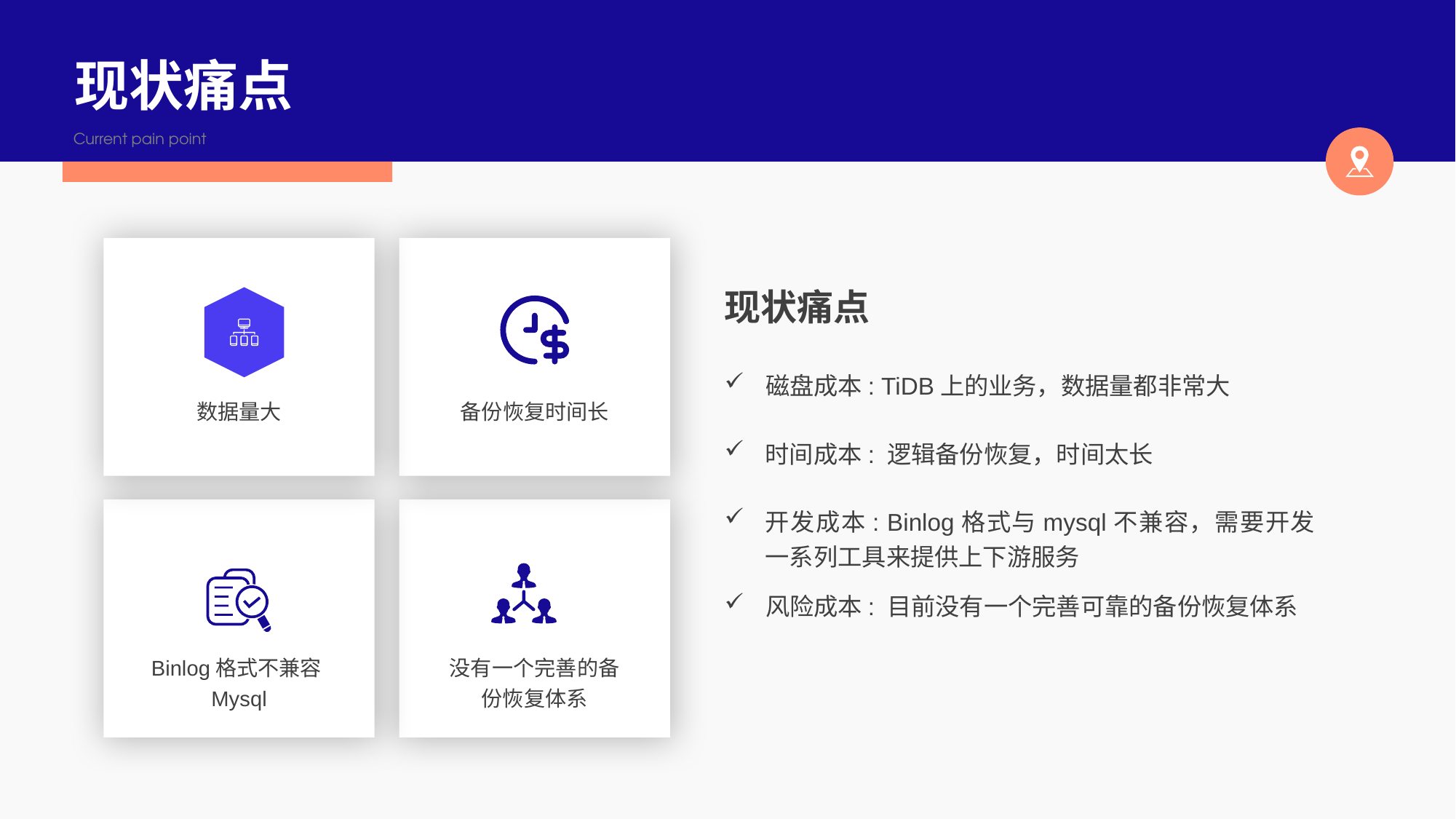

现状痛点
Current pain point

数据量大

备份恢复时间长
现状痛点

磁盘成本: TiDB上的业务，数据量都非常大
时间成本: 逻辑备份恢复，时间太长
开发成本: Binlog格式与mysql不兼容，需要开发一系列工具来提供上下游服务

没有一个完善的备份恢复体系

风险成本: 目前没有一个完善可靠的备份恢复体系
Binlog格式不兼容Mysql